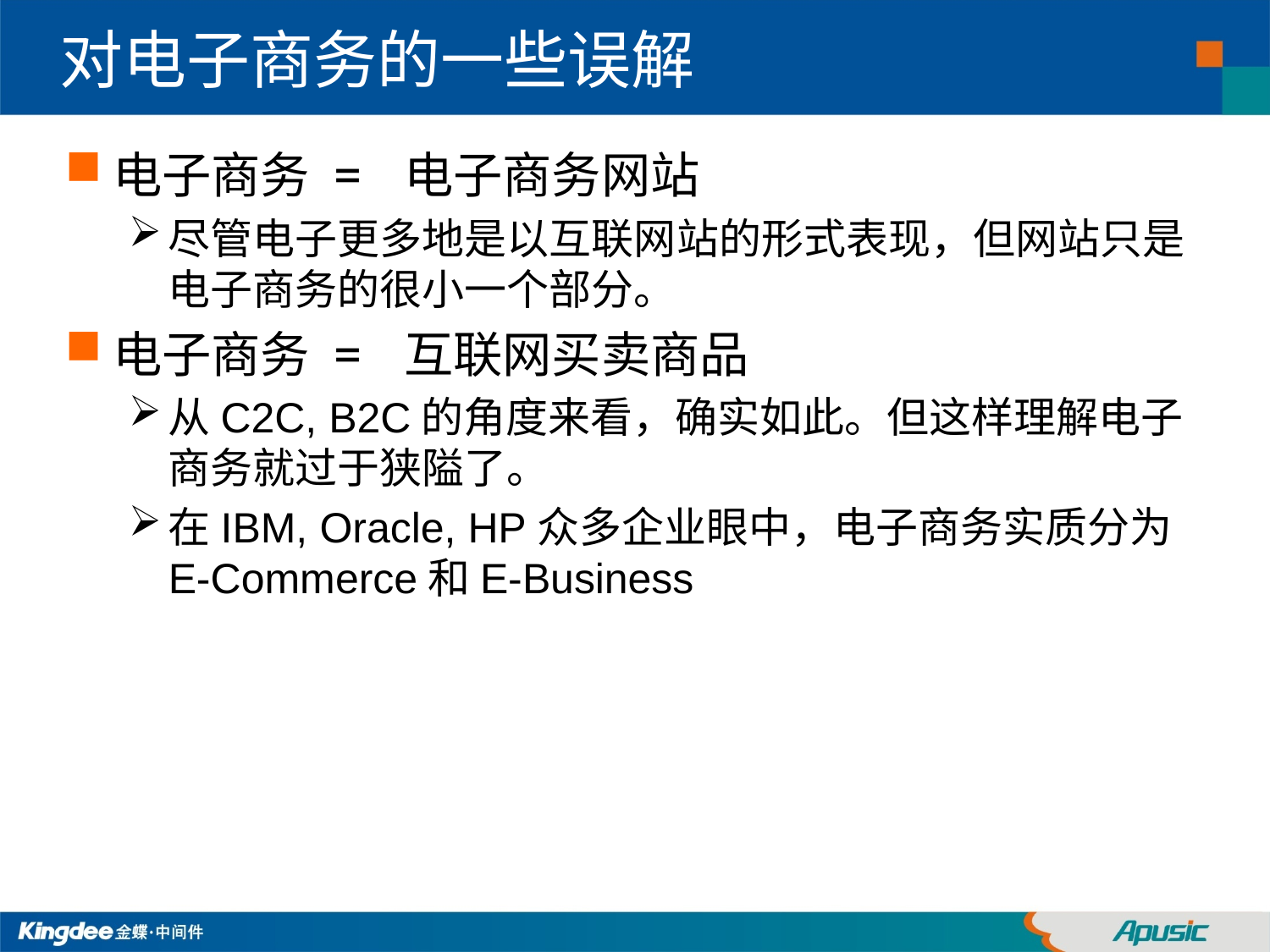

# 对电子商务的一些误解
电子商务 = 电子商务网站
尽管电子更多地是以互联网站的形式表现，但网站只是电子商务的很小一个部分。
电子商务 = 互联网买卖商品
从C2C, B2C的角度来看，确实如此。但这样理解电子商务就过于狭隘了。
在IBM, Oracle, HP众多企业眼中，电子商务实质分为E-Commerce和E-Business